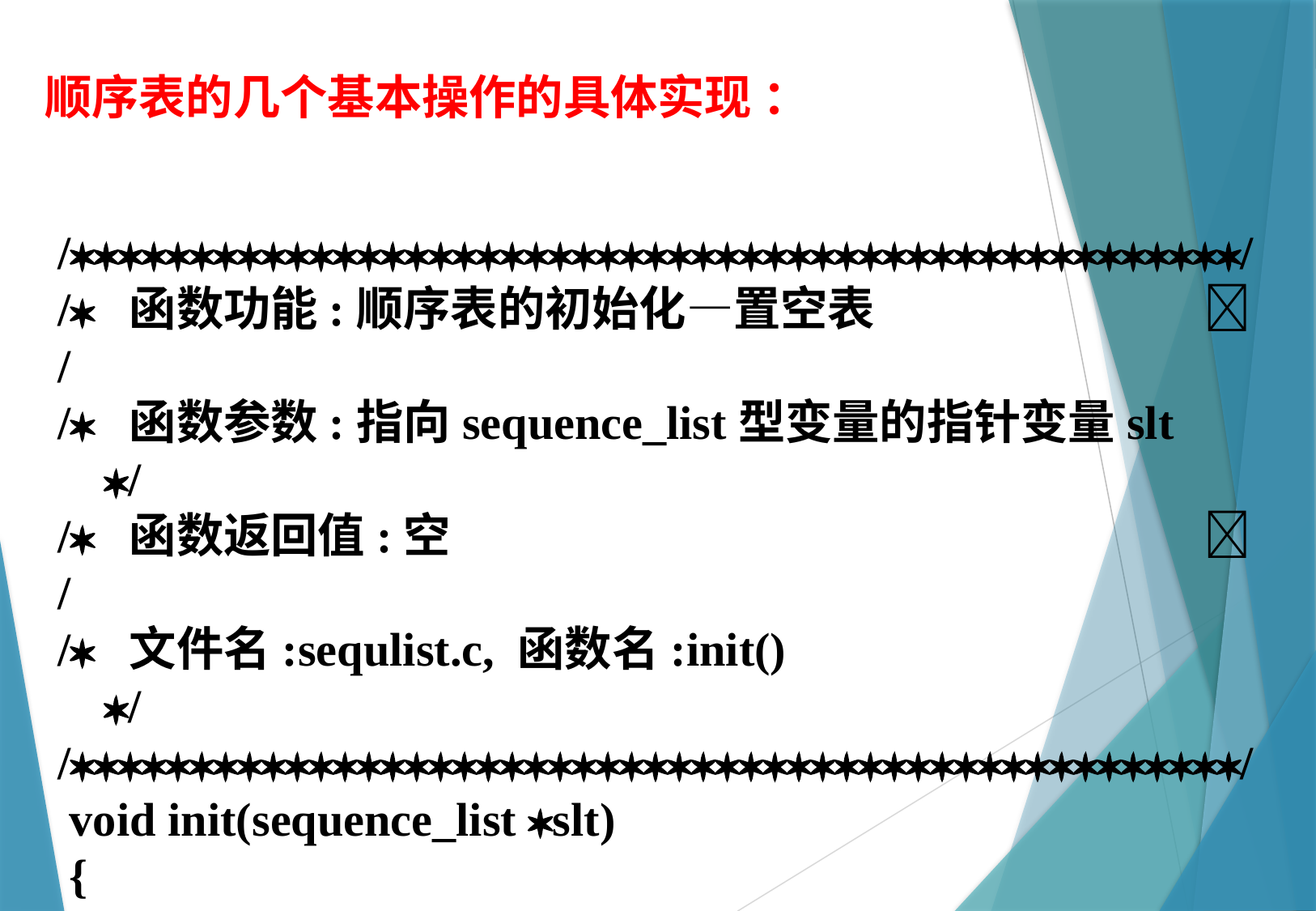

顺序表的几个基本操作的具体实现 ：
/∗∗∗∗∗∗∗∗∗∗∗∗∗∗∗∗∗∗∗∗∗∗∗∗∗∗∗∗∗∗∗∗∗∗∗∗∗∗∗∗∗∗∗∗∗∗∗∗∗/
/∗  函数功能:顺序表的初始化—置空表          		     ∗/
/∗  函数参数:指向sequence_list型变量的指针变量slt	     ∗/
/∗  函数返回值:空                                		 	     ∗/
/∗  文件名:sequlist.c, 函数名:init()             		 	     ∗/
/∗∗∗∗∗∗∗∗∗∗∗∗∗∗∗∗∗∗∗∗∗∗∗∗∗∗∗∗∗∗∗∗∗∗∗∗∗∗∗∗∗∗∗∗∗∗∗∗∗/
 void init(sequence_list ∗slt)
 {
   slt->size=0;
 }
算法2.1顺序表的初始化---置空表